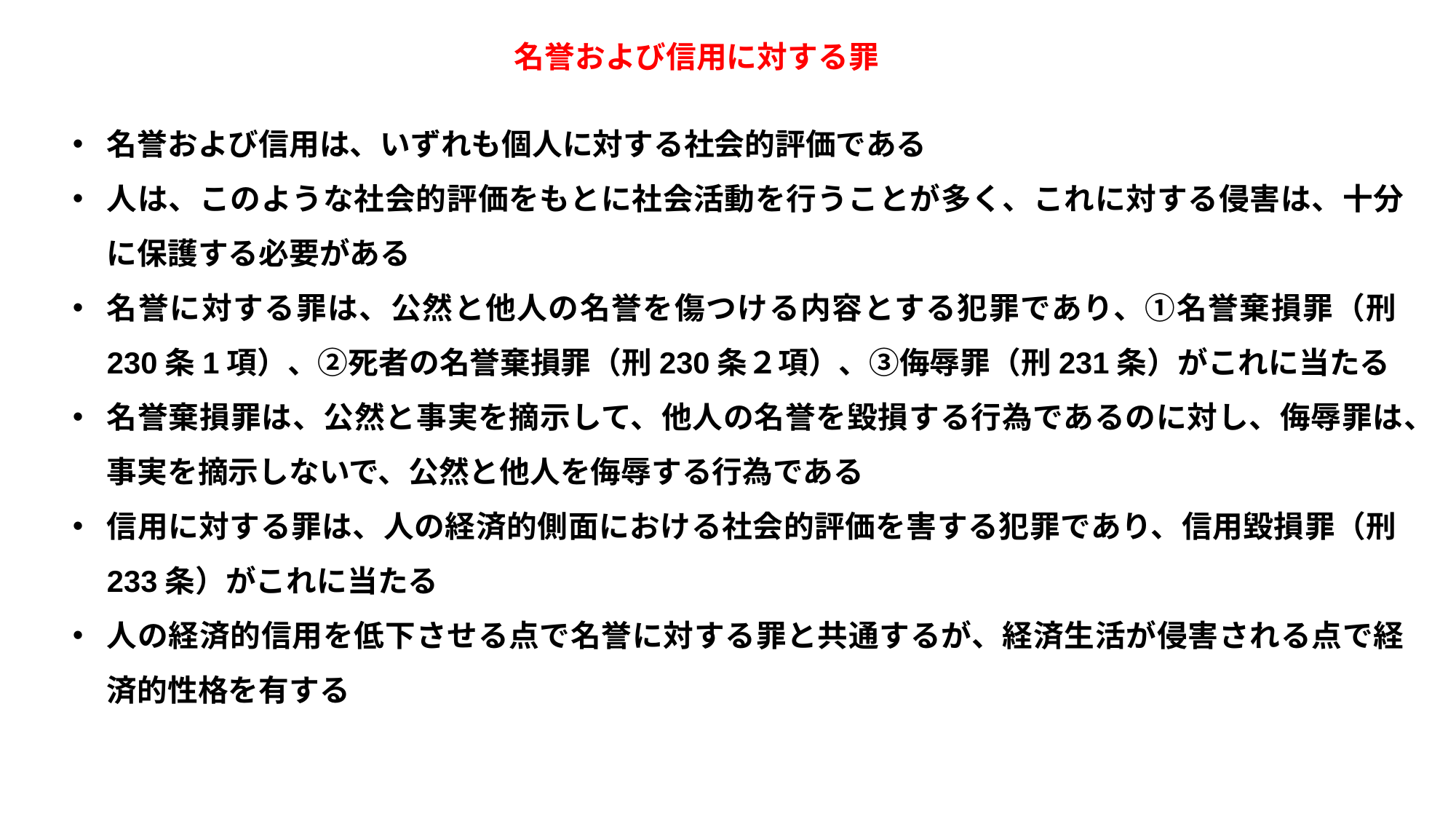

名誉および信用に対する罪
名誉および信用は、いずれも個人に対する社会的評価である
人は、このような社会的評価をもとに社会活動を行うことが多く、これに対する侵害は、十分に保護する必要がある
名誉に対する罪は、公然と他人の名誉を傷つける内容とする犯罪であり、①名誉棄損罪（刑230条1項）、②死者の名誉棄損罪（刑230条２項）、③侮辱罪（刑231条）がこれに当たる
名誉棄損罪は、公然と事実を摘示して、他人の名誉を毀損する行為であるのに対し、侮辱罪は、事実を摘示しないで、公然と他人を侮辱する行為である
信用に対する罪は、人の経済的側面における社会的評価を害する犯罪であり、信用毀損罪（刑233条）がこれに当たる
人の経済的信用を低下させる点で名誉に対する罪と共通するが、経済生活が侵害される点で経済的性格を有する